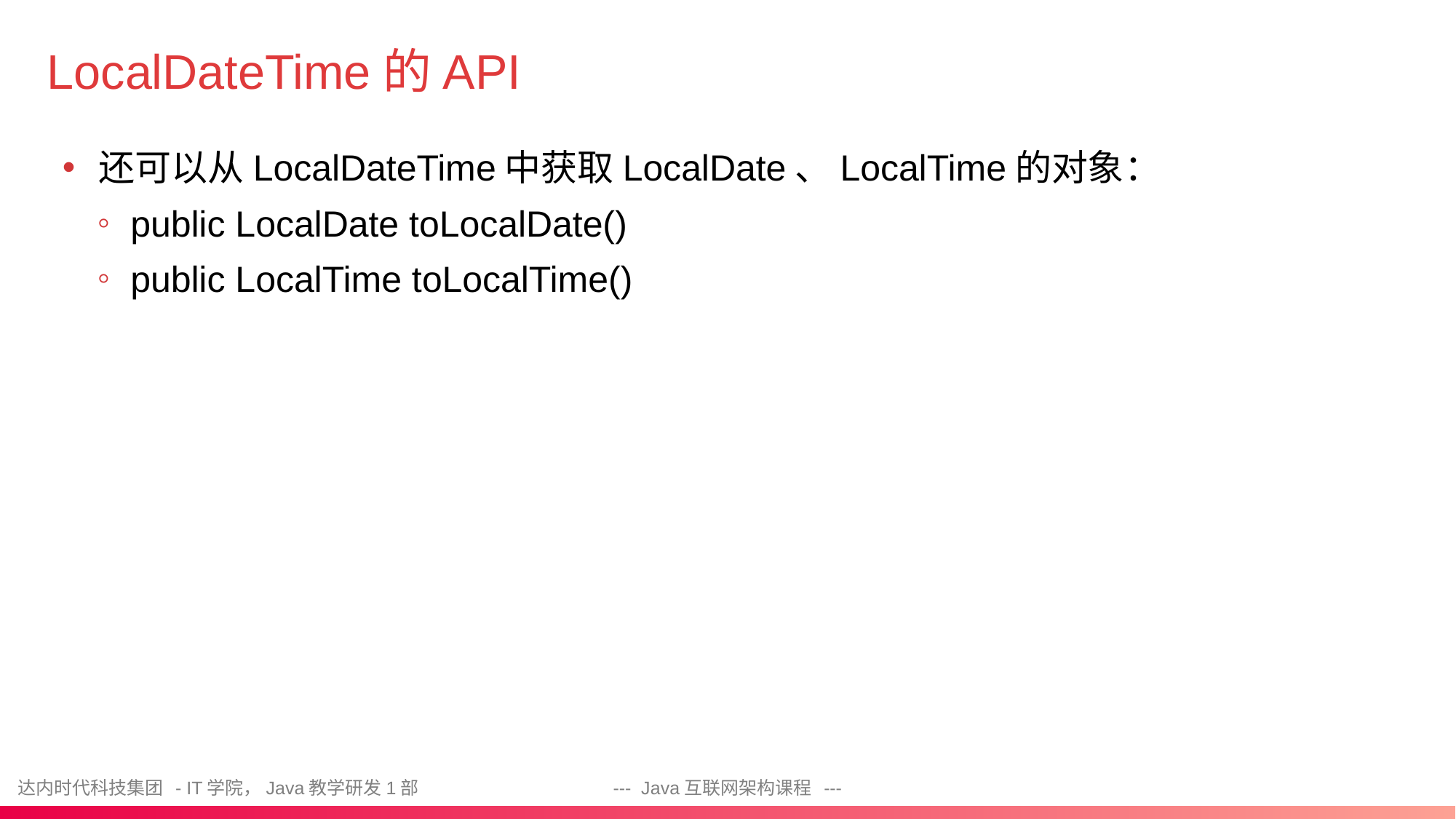

# LocalDateTime的API
还可以从LocalDateTime中获取LocalDate、LocalTime的对象：
public LocalDate toLocalDate()
public LocalTime toLocalTime()